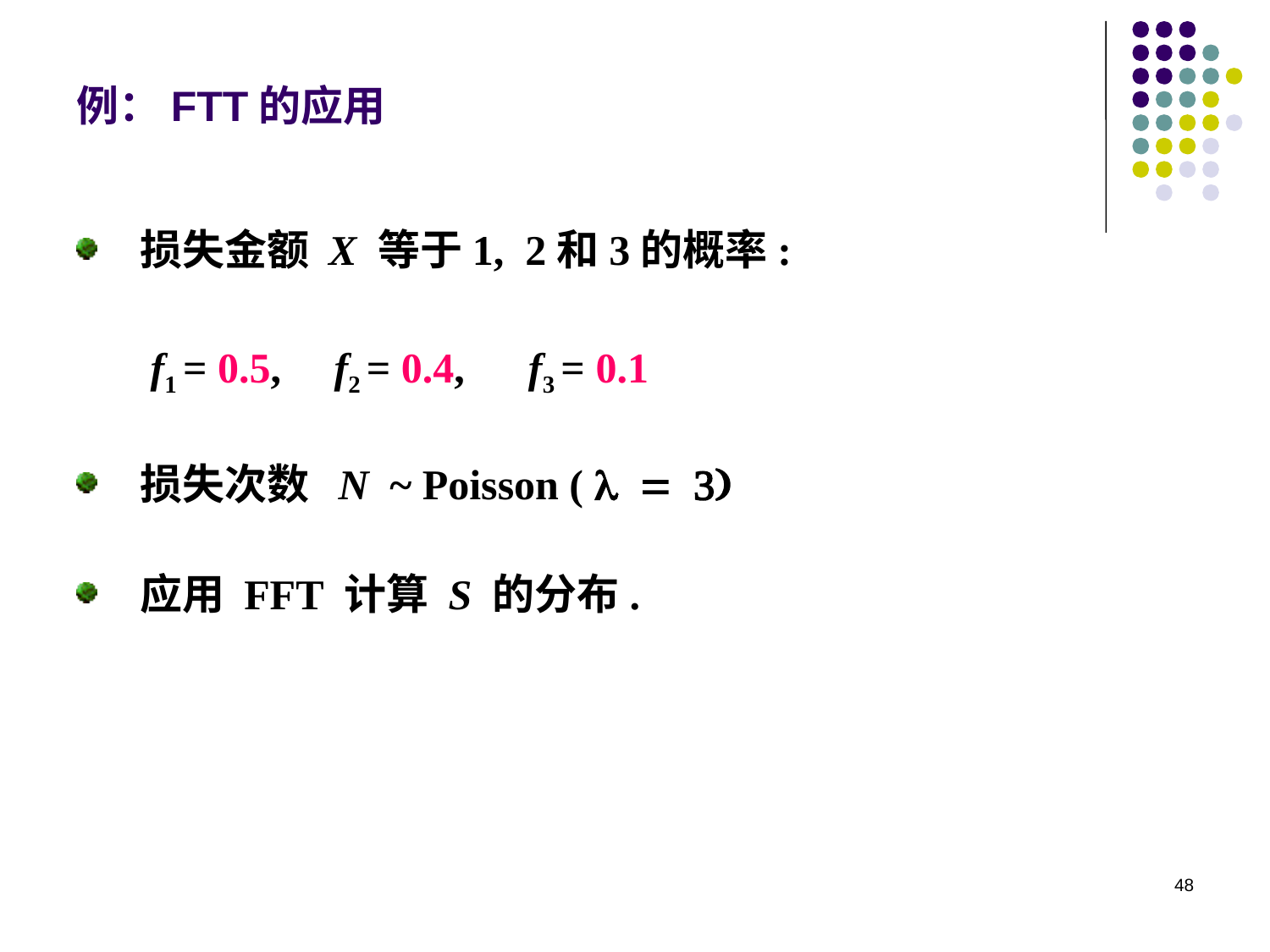

# 例：FTT的应用
损失金额 X 等于1,  2和3的概率:
       f1 = 0.5,     f2 = 0.4,      f3 = 0.1
损失次数  N  ~ Poisson ( λ = 3)
应用 FFT 计算 S 的分布.
48